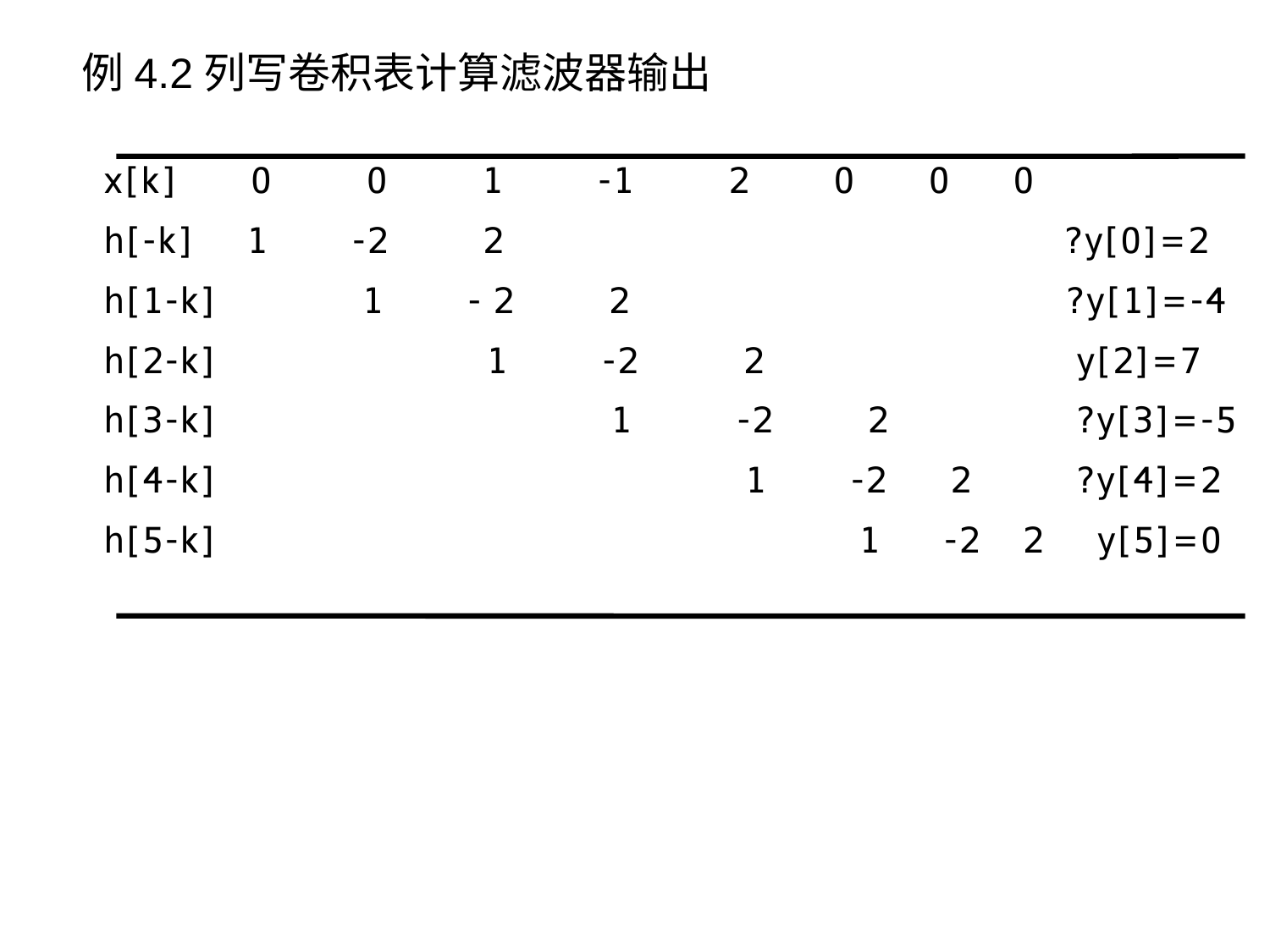

例4.2列写卷积表计算滤波器输出
x[k]       0         0         1         -1         2        0       0      0
h[-k]     1        -2         2                                                      ?y[0]=2
h[1-k]              1        - 2         2                                          ?y[1]=-4
h[2-k]                          1         -2          2                              y[2]=7
h[3-k]                                      1          -2         2                  ?y[3]=-5
h[4-k]                                                   1        -2      2          ?y[4]=2
h[5-k]                                                              1      -2    2     y[5]=0